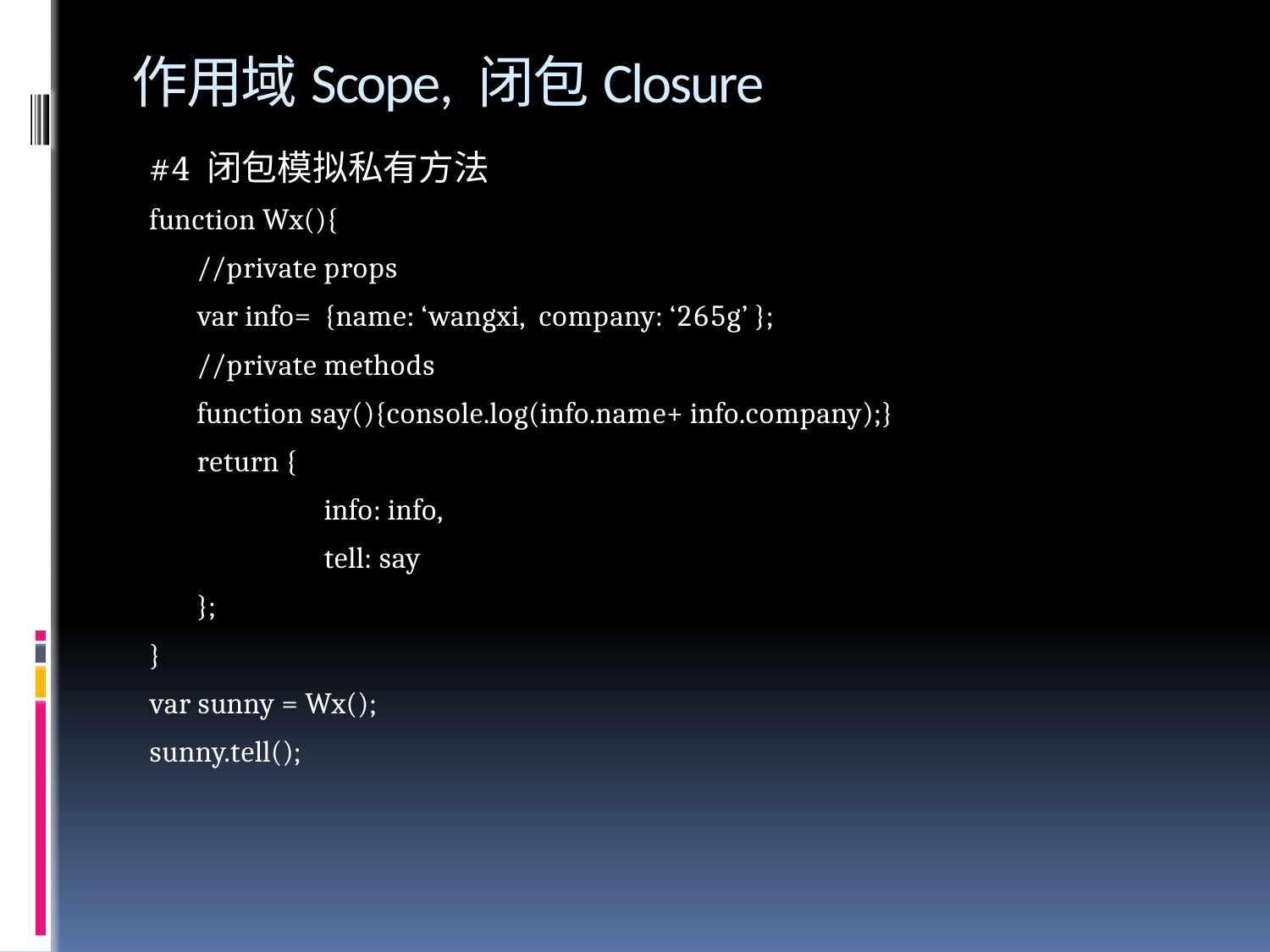

# 作用域Scope, 闭包Closure
#4 闭包模拟私有方法
function Wx(){
	//private props
	var info=  {name: ‘wangxi,  company: ‘265g’ };
	//private methods
	function say(){console.log(info.name+ info.company);}
	return {
		info: info,
		tell: say
	};
}
var sunny = Wx();
sunny.tell();